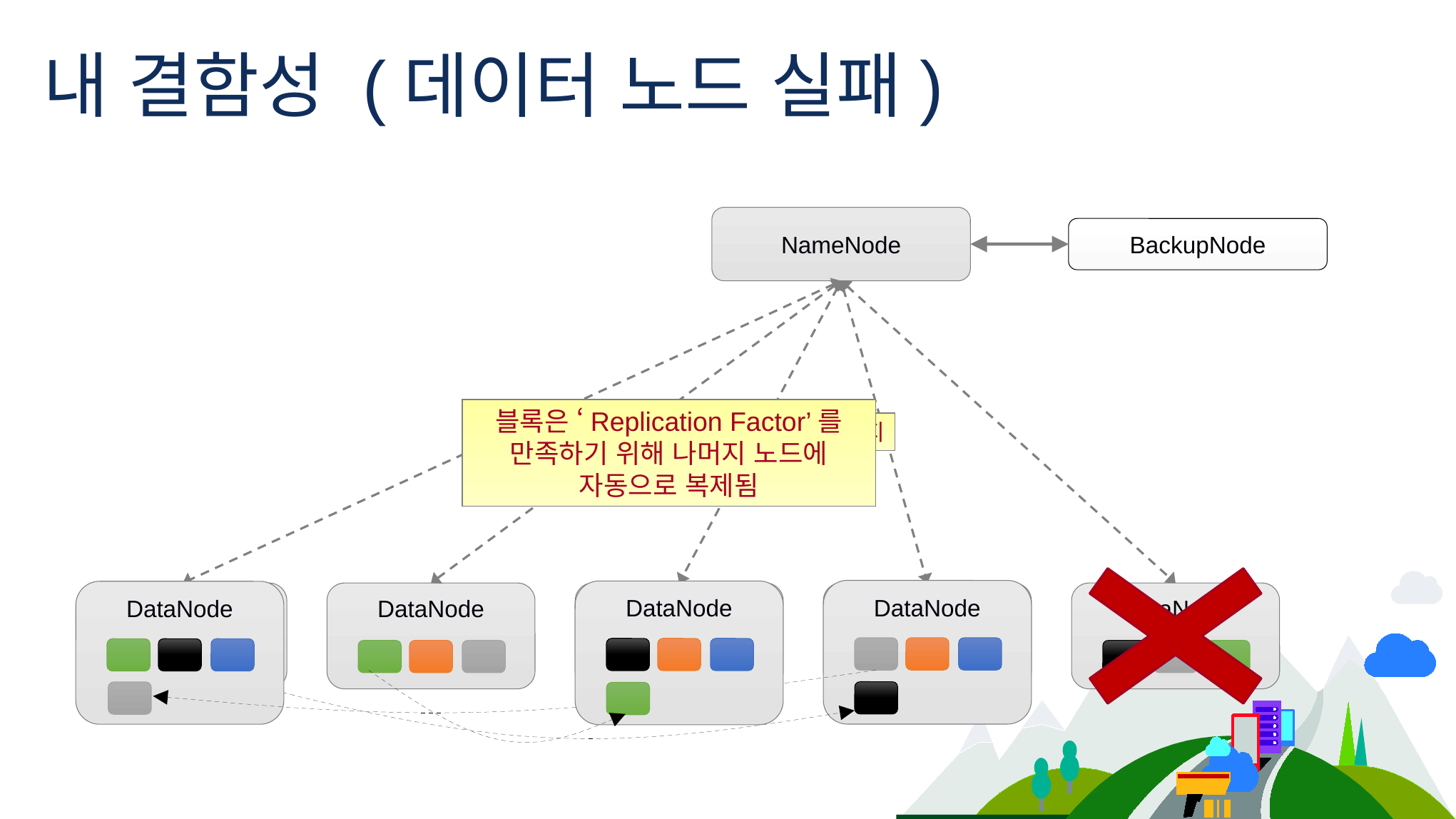

# 내 결함성 (데이터 노드 실패)
NameNode
BackupNode
블록은 ‘Replication Factor’를 만족하기 위해 나머지 노드에 자동으로 복제됨
NameNode가 DataNode 손실을 감지

DataNode

DataNode

DataNode

DataNode

DataNode

DataNode

DataNode

DataNode